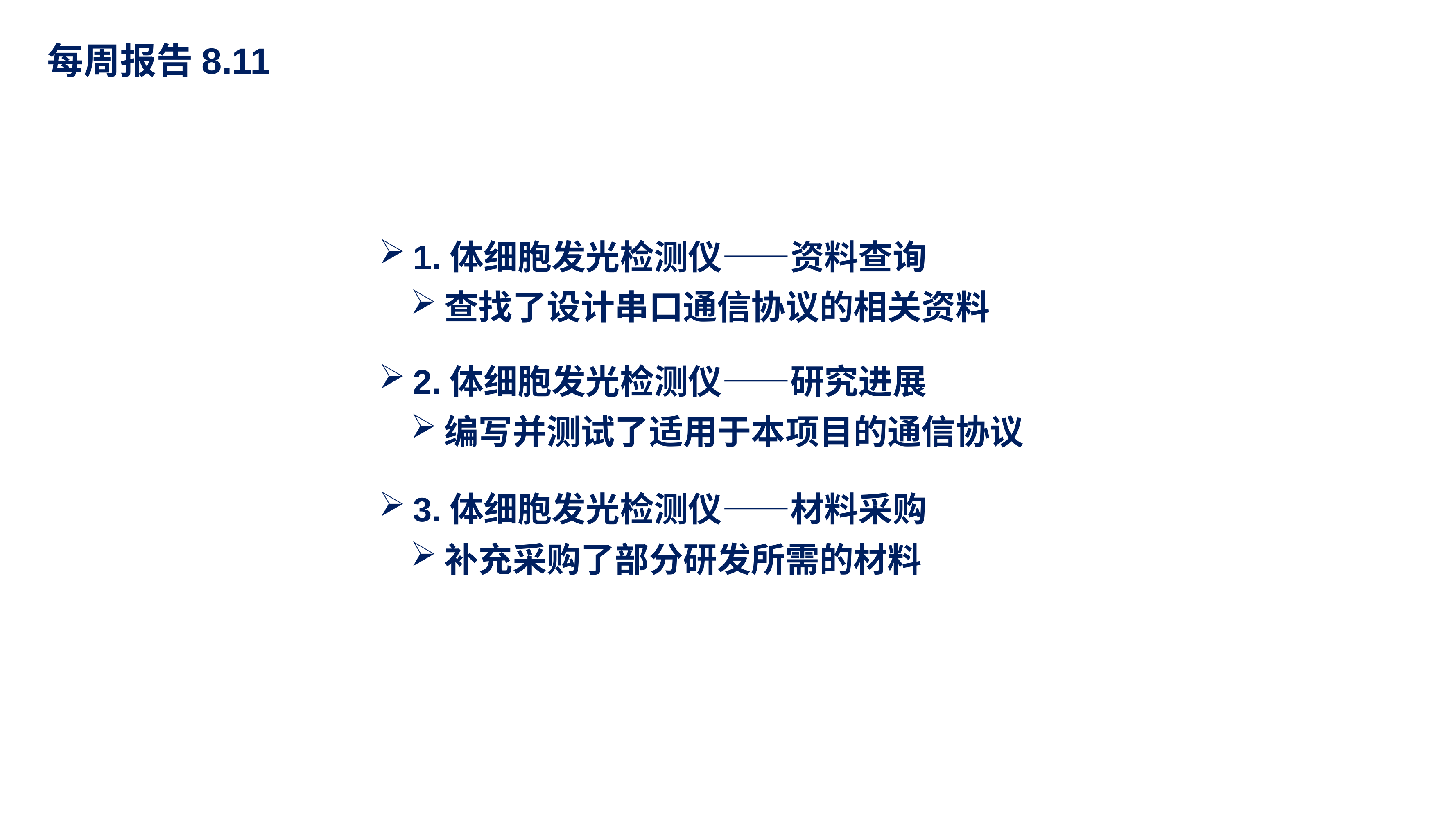

每周报告8.11
1.体细胞发光检测仪——资料查询
查找了设计串口通信协议的相关资料
2.体细胞发光检测仪——研究进展
编写并测试了适用于本项目的通信协议
3.体细胞发光检测仪——材料采购
补充采购了部分研发所需的材料